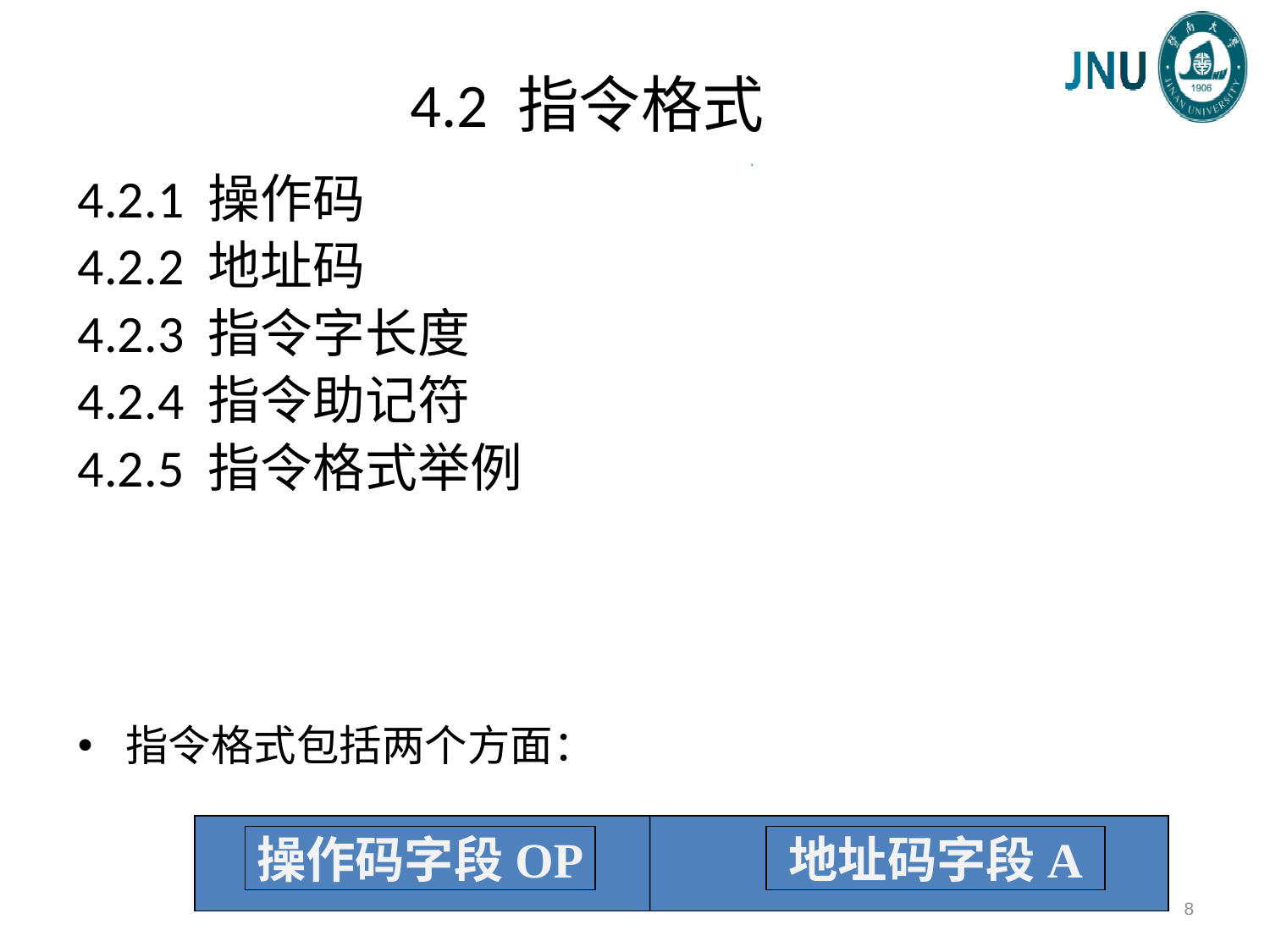

# 4.2 指令格式
4.2.1 操作码
4.2.2 地址码
4.2.3 指令字长度
4.2.4 指令助记符
4.2.5 指令格式举例

指令格式包括两个方面：

操作码字段OP
地址码字段A
8